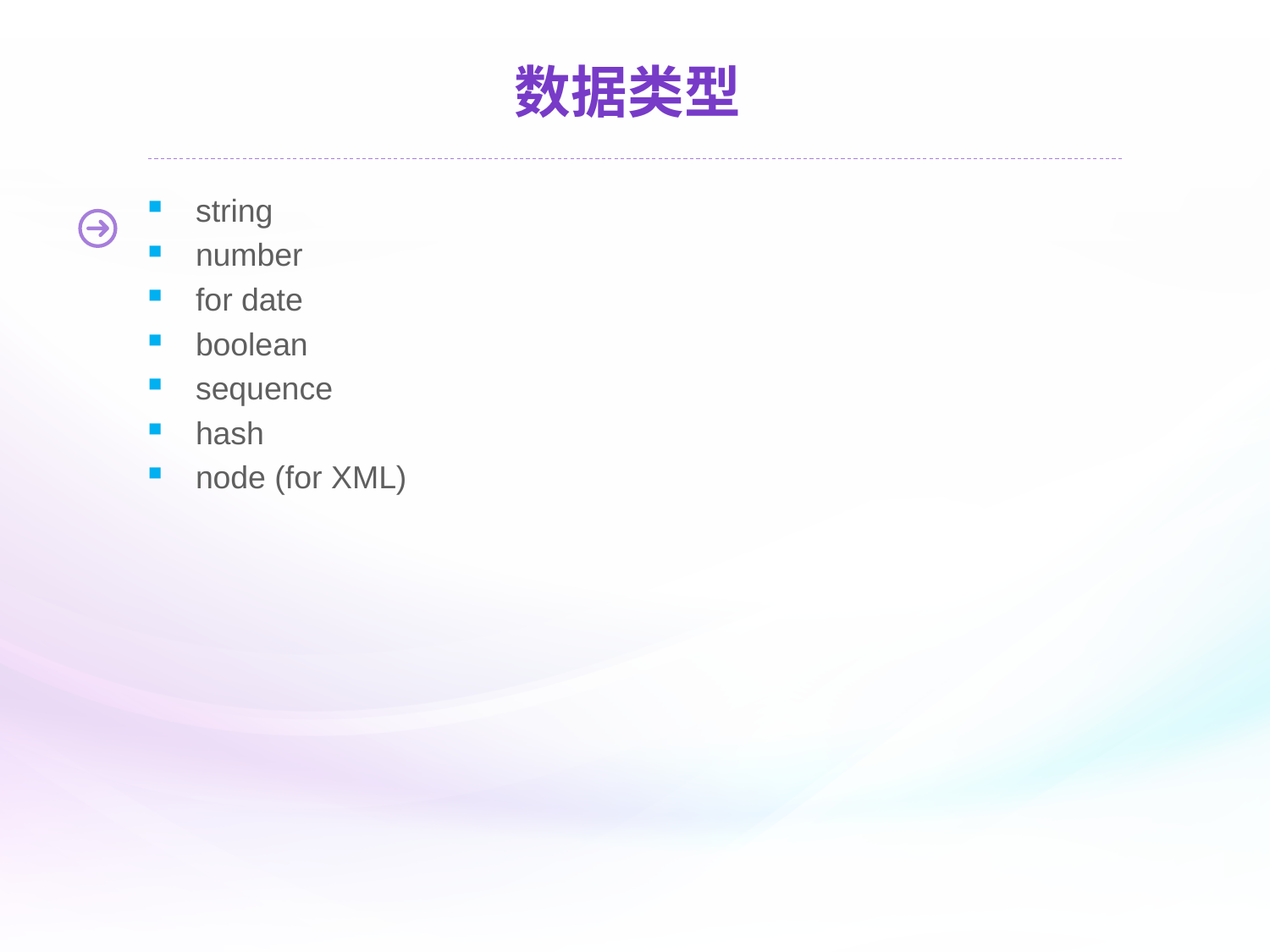

# 数据类型
string
number
for date
boolean
sequence
hash
node (for XML)